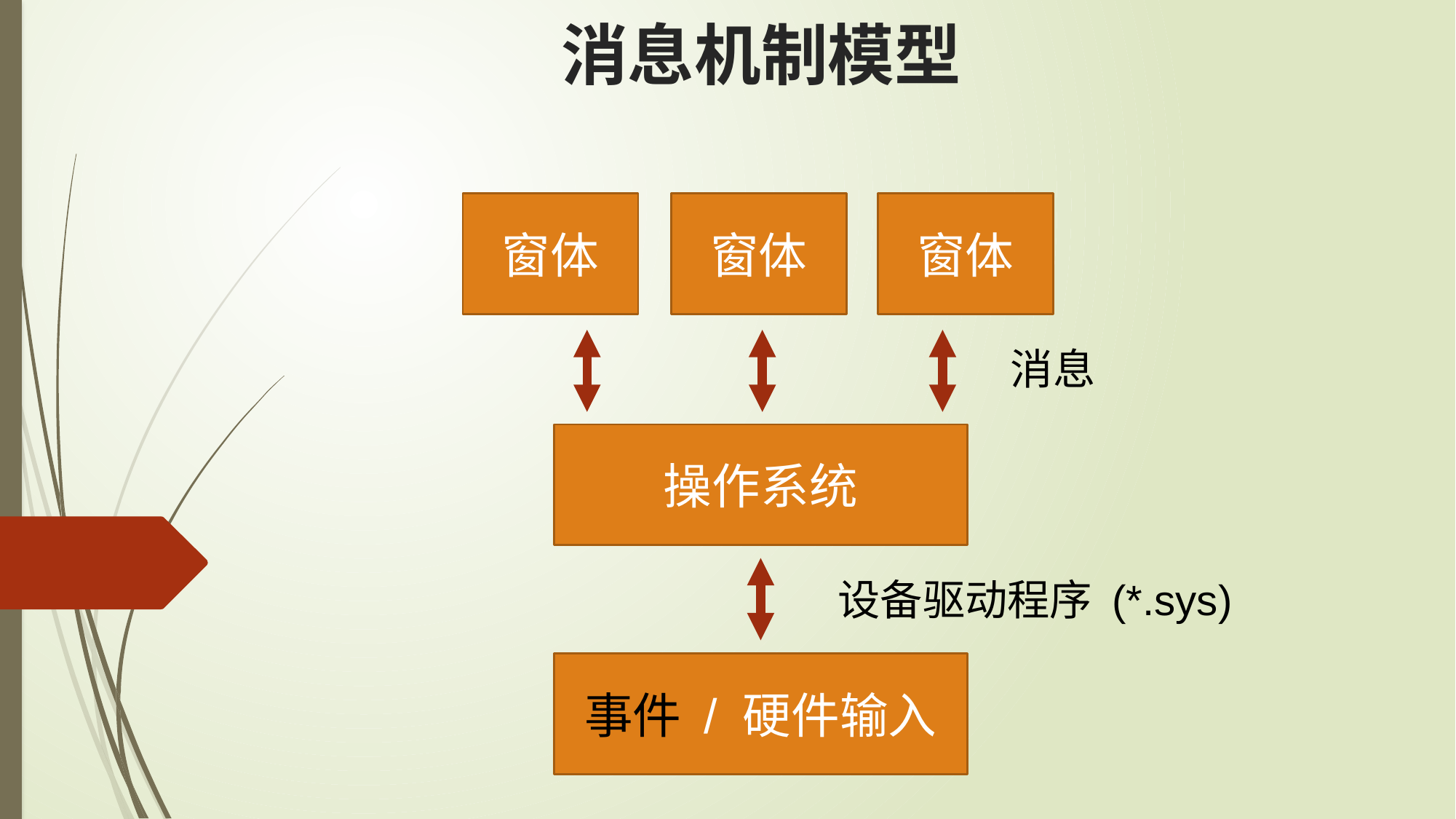

消息机制模型

窗体
窗体
窗体
消息
操作系统
设备驱动程序 (*.sys)
事件 / 硬件输入